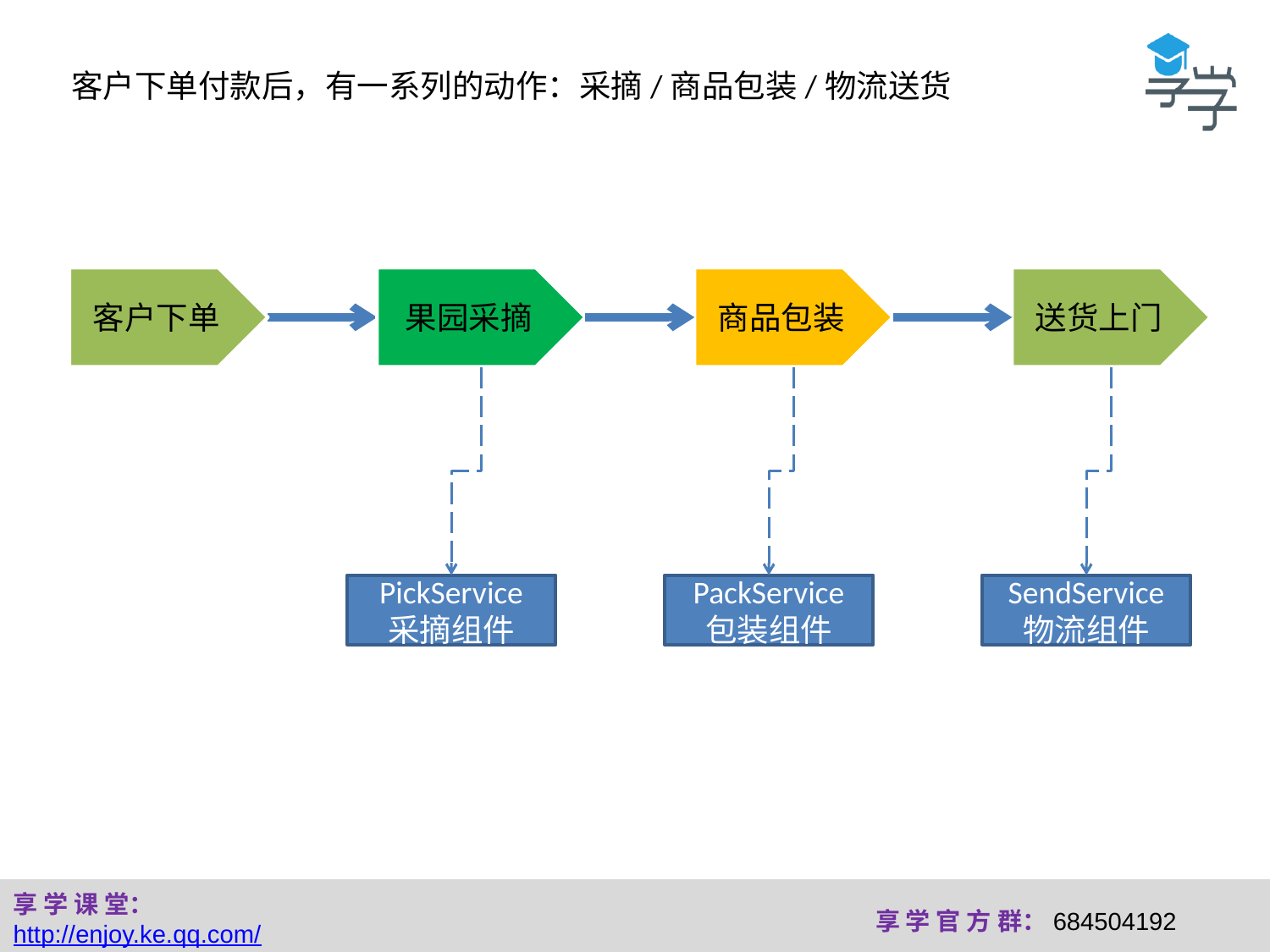

客户下单付款后，有一系列的动作：采摘/商品包装/物流送货
客户下单
果园采摘
商品包装
送货上门
PickService
采摘组件
PackService
包装组件
SendService
物流组件